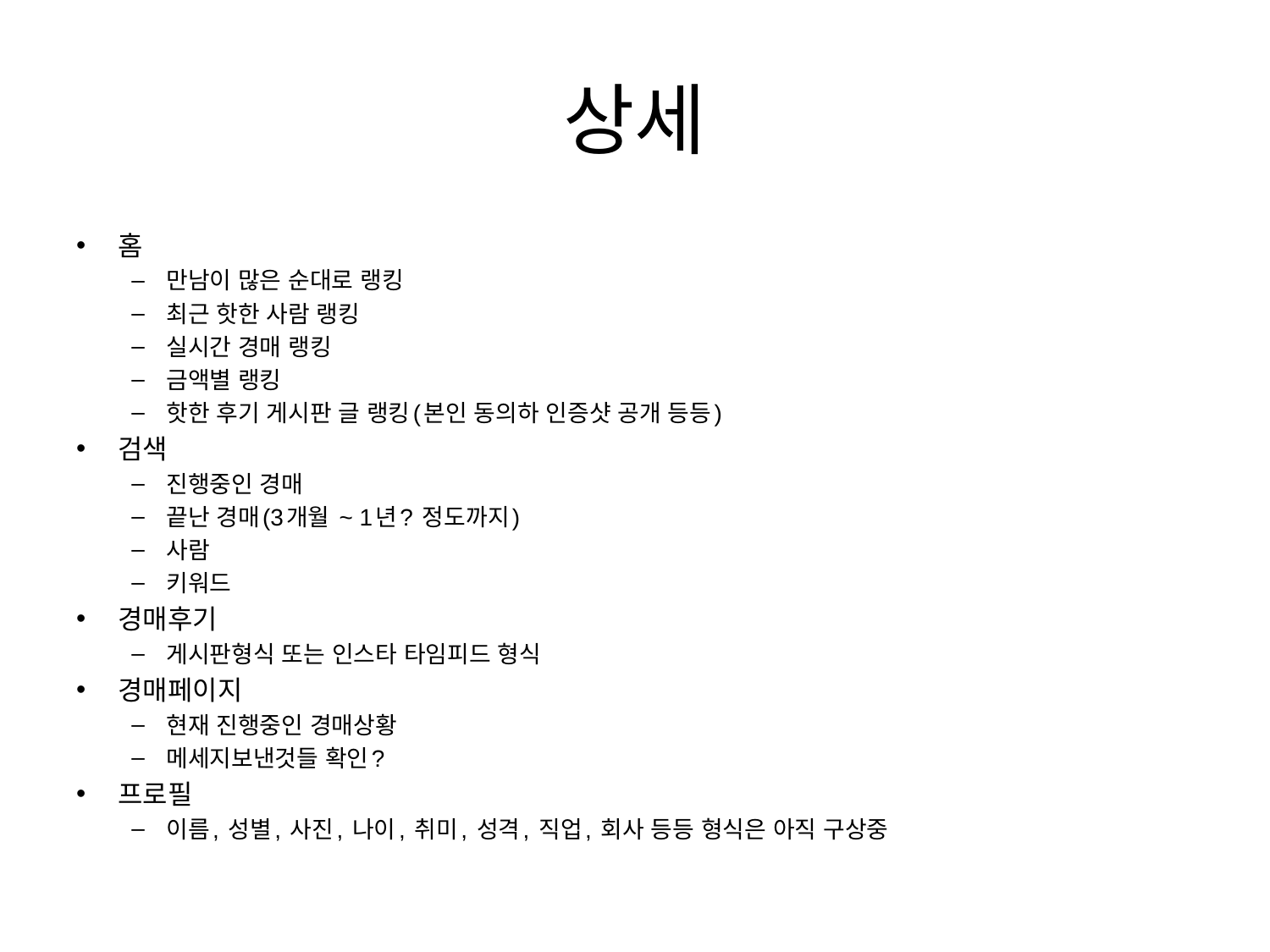

# 상세
홈
만남이 많은 순대로 랭킹
최근 핫한 사람 랭킹
실시간 경매 랭킹
금액별 랭킹
핫한 후기 게시판 글 랭킹(본인 동의하 인증샷 공개 등등)
검색
진행중인 경매
끝난 경매(3개월 ~ 1년? 정도까지)
사람
키워드
경매후기
게시판형식 또는 인스타 타임피드 형식
경매페이지
현재 진행중인 경매상황
메세지보낸것들 확인?
프로필
이름, 성별, 사진, 나이, 취미, 성격, 직업, 회사 등등 형식은 아직 구상중